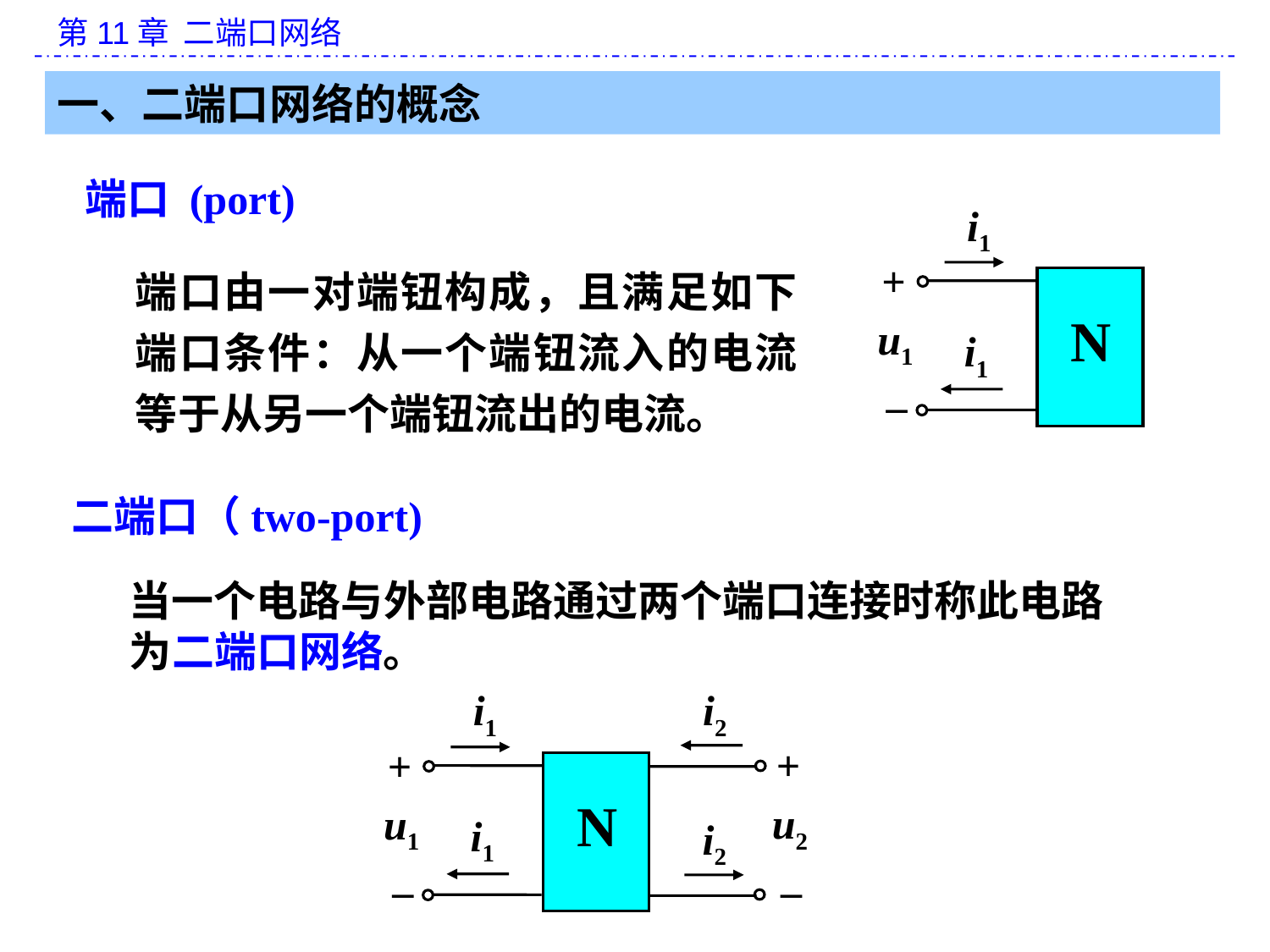

一、二端口网络的概念
 端口 (port)
i1
+

N
u1
i1
_

端口由一对端钮构成，且满足如下端口条件：从一个端钮流入的电流等于从另一个端钮流出的电流。
二端口（two-port)
当一个电路与外部电路通过两个端口连接时称此电路为二端口网络。
i1
i2
+
+

N
u2
u1
i1
i2
_
_